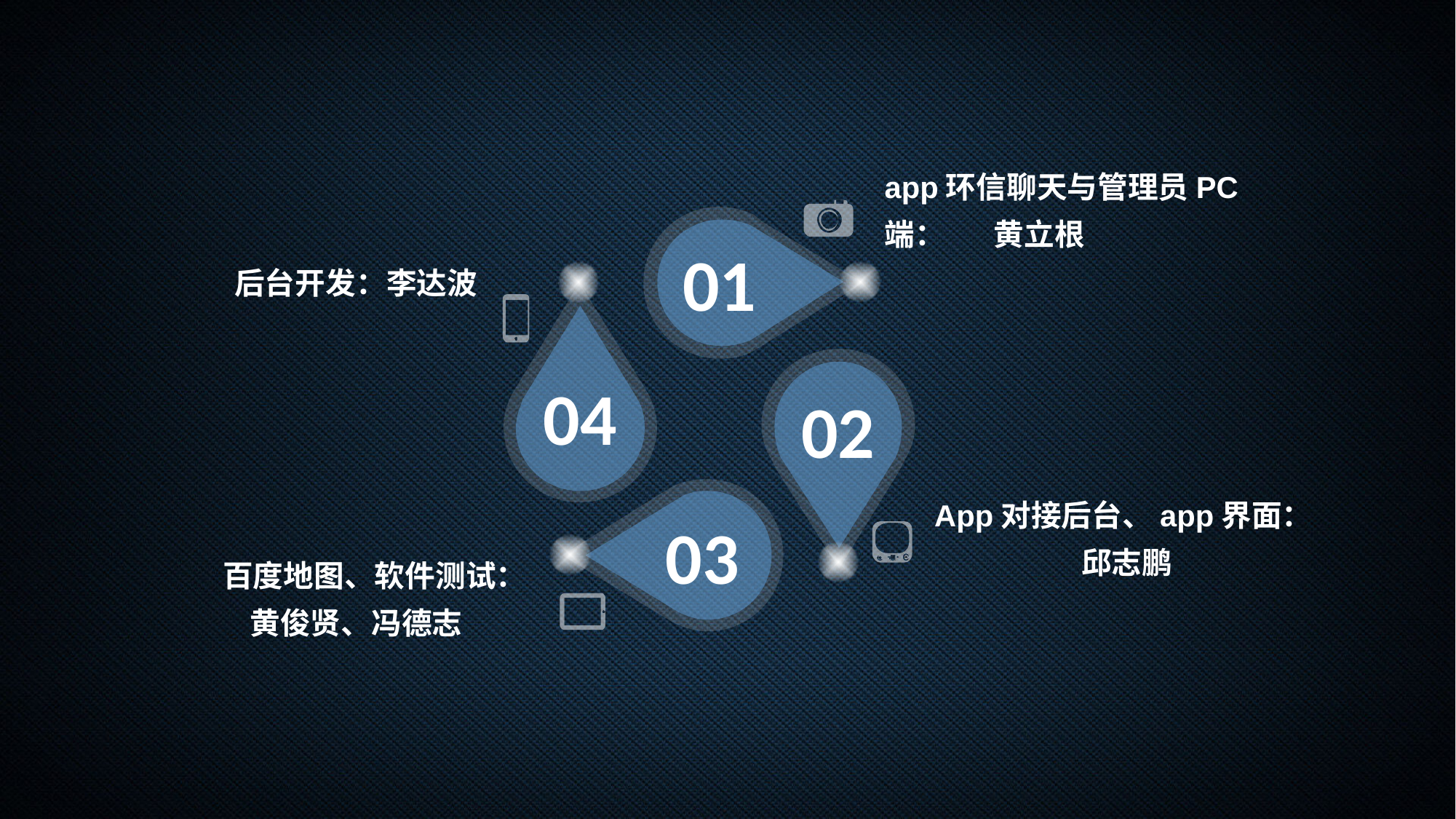

app环信聊天与管理员PC端：	黄立根

01
后台开发：李达波

04

02

03
App对接后台、app界面：
邱志鹏

百度地图、软件测试：
黄俊贤、冯德志